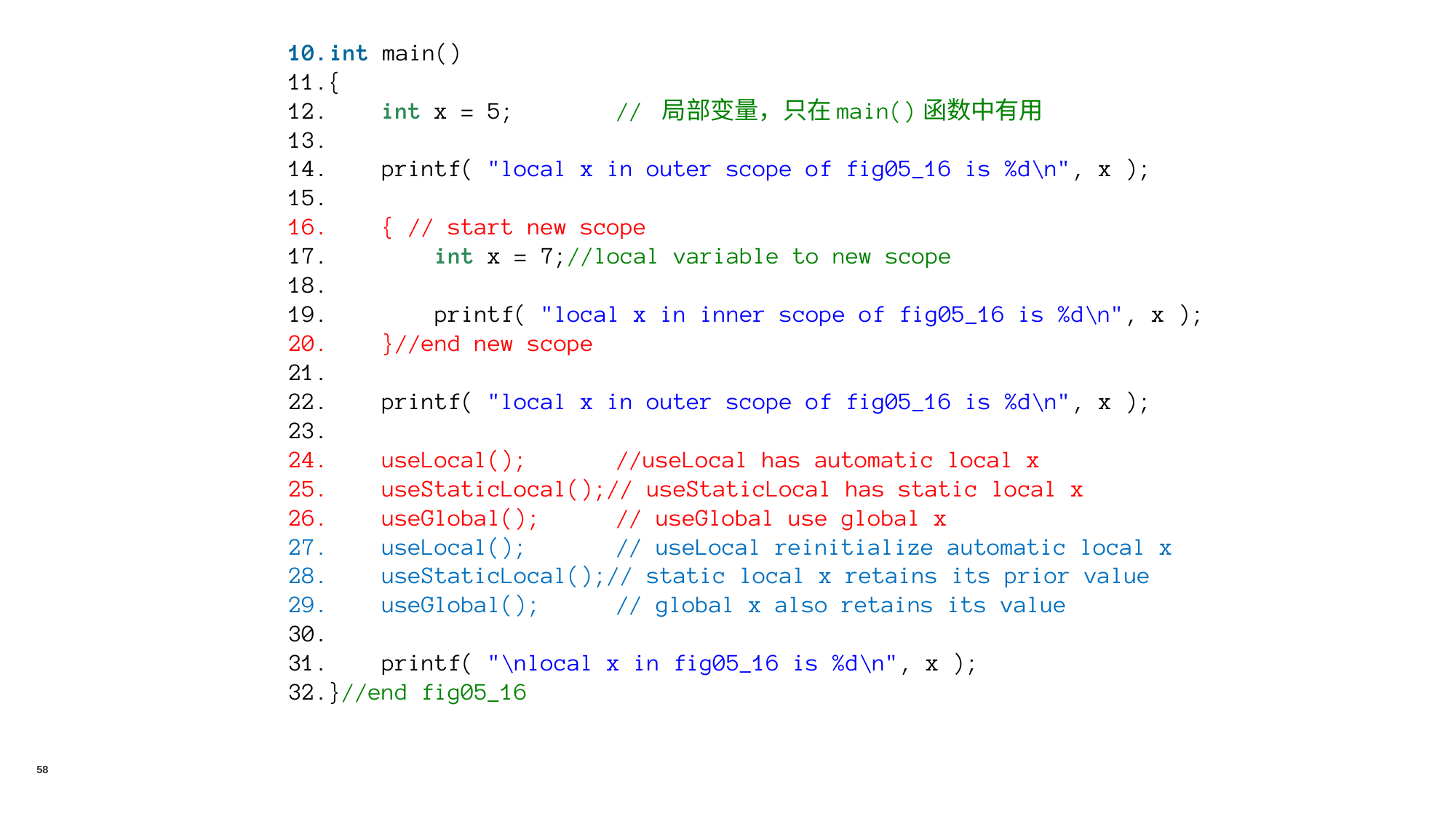

int main()
{
    int x = 5;	// 局部变量，只在main()函数中有用

    printf( "local x in outer scope of fig05_16 is %d\n", x );

    { // start new scope
        int x = 7;//local variable to new scope

        printf( "local x in inner scope of fig05_16 is %d\n", x );
    }//end new scope

    printf( "local x in outer scope of fig05_16 is %d\n", x );

    useLocal();	//useLocal has automatic local x
    useStaticLocal();// useStaticLocal has static local x
    useGlobal();	// useGlobal use global x
    useLocal();	// useLocal reinitialize automatic local x
    useStaticLocal();// static local x retains its prior value
    useGlobal();	// global x also retains its value

    printf( "\nlocal x in fig05_16 is %d\n", x );
}//end fig05_16
58